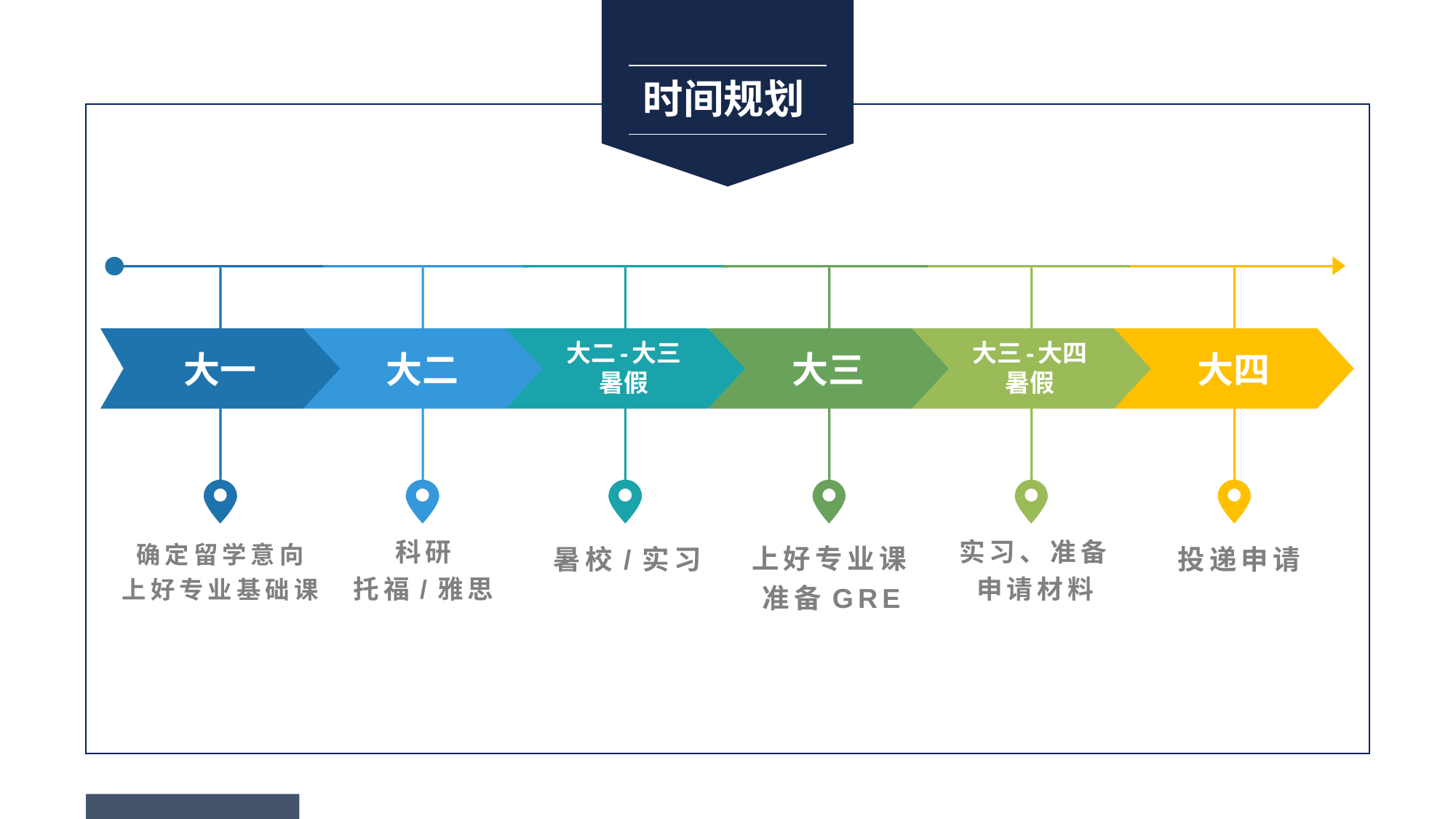

时间规划

大二-大三
暑假
大三-大四
暑假
大一
大二
大三
大四

确定留学意向
上好专业基础课
科研
托福/雅思
上好专业课准备GRE
实习、准备申请材料
暑校/实习
投递申请